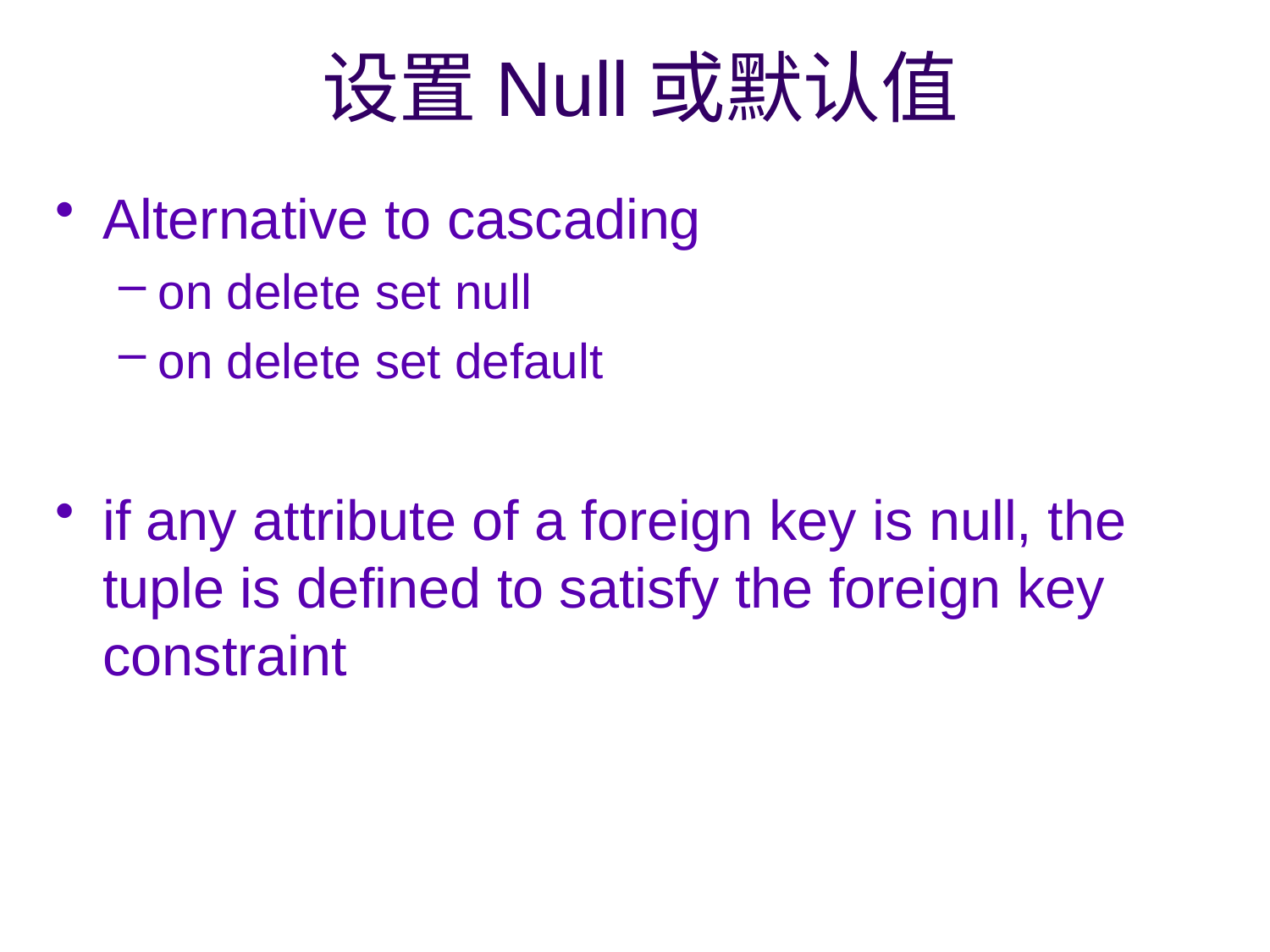

# 设置Null或默认值
Alternative to cascading
on delete set null
on delete set default

if any attribute of a foreign key is null, the tuple is defined to satisfy the foreign key constraint